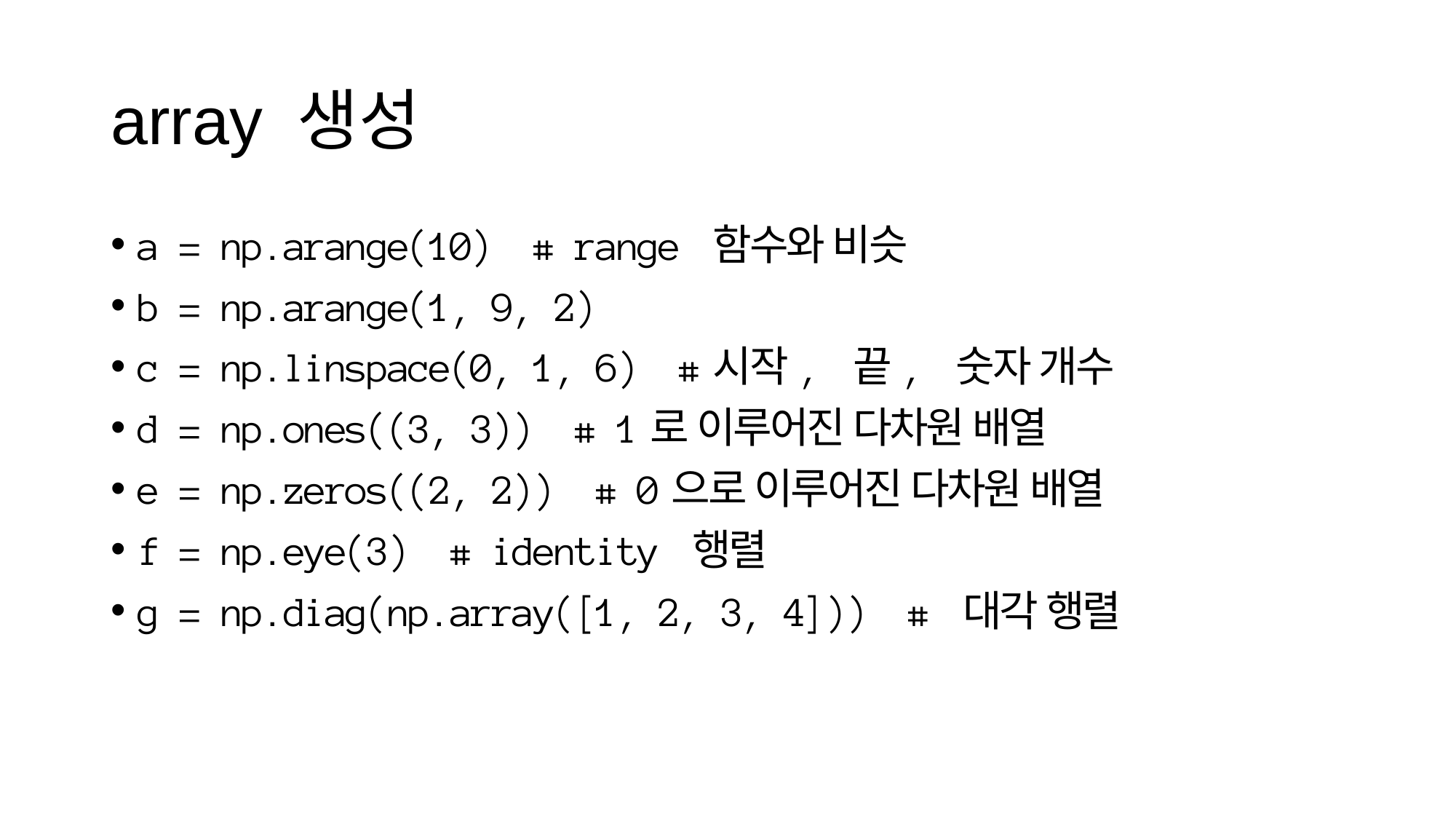

# array 생성
a = np.arange(10)  # range 함수와 비슷
b = np.arange(1, 9, 2)
c = np.linspace(0, 1, 6)  #시작, 끝, 숫자 개수
d = np.ones((3, 3))  # 1로 이루어진 다차원 배열
e = np.zeros((2, 2))  # 0으로 이루어진 다차원 배열
f = np.eye(3)  # identity 행렬
g = np.diag(np.array([1, 2, 3, 4]))  # 대각 행렬